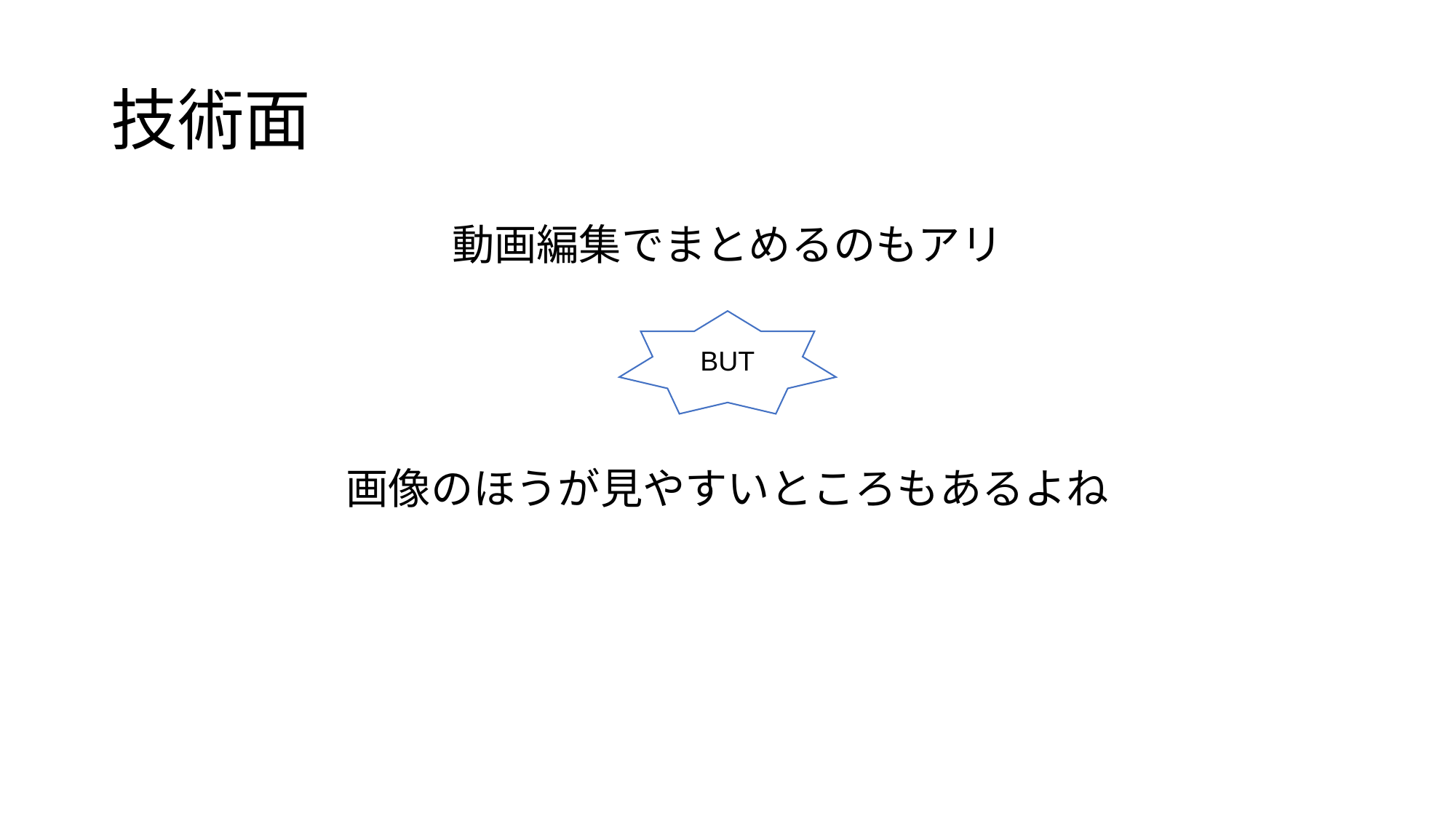

# 技術面
動画編集でまとめるのもアリ

BUT

画像のほうが見やすいところもあるよね

BUT